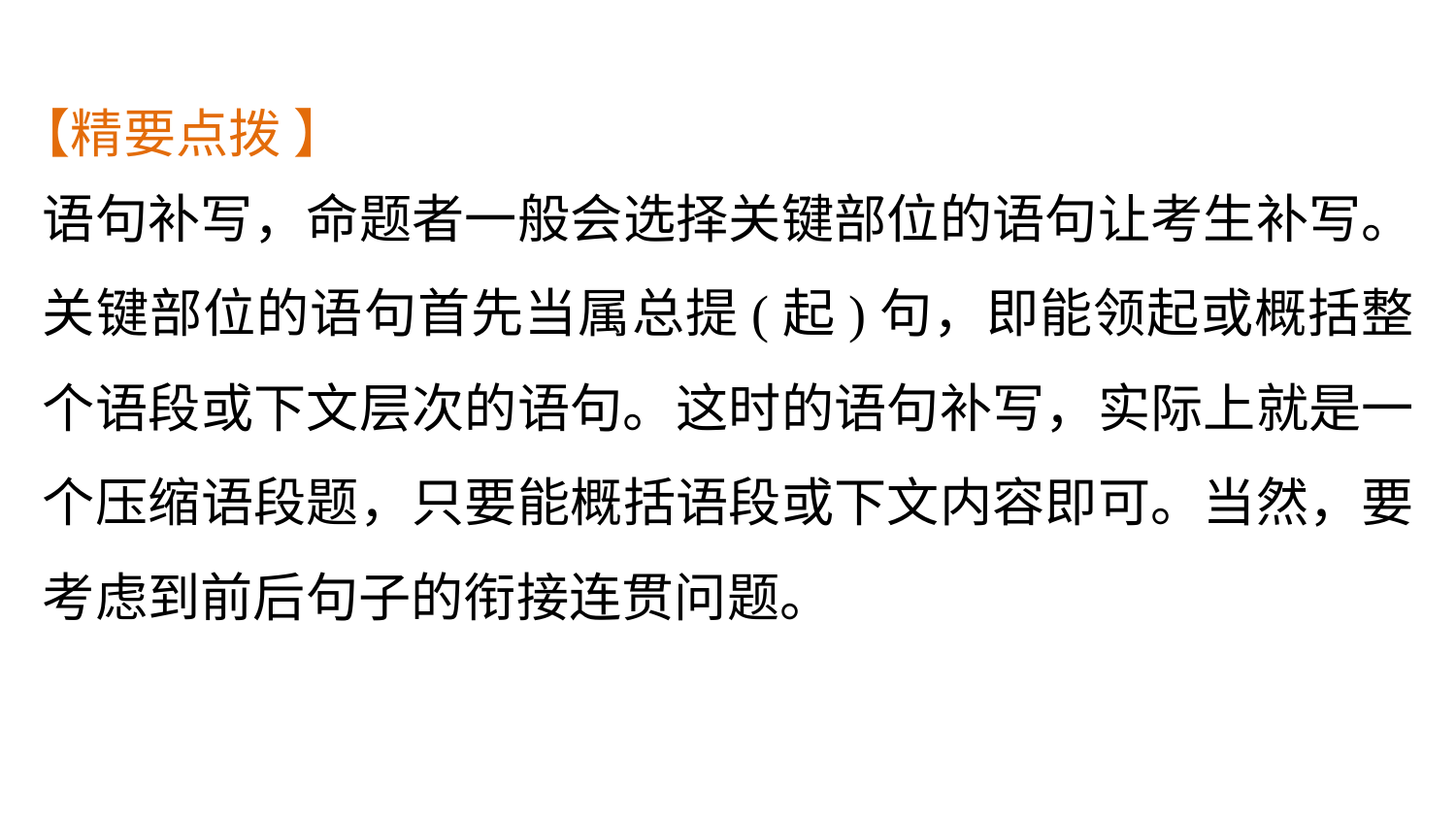

【精要点拨 】
语句补写，命题者一般会选择关键部位的语句让考生补写。关键部位的语句首先当属总提(起)句，即能领起或概括整个语段或下文层次的语句。这时的语句补写，实际上就是一个压缩语段题，只要能概括语段或下文内容即可。当然，要考虑到前后句子的衔接连贯问题。